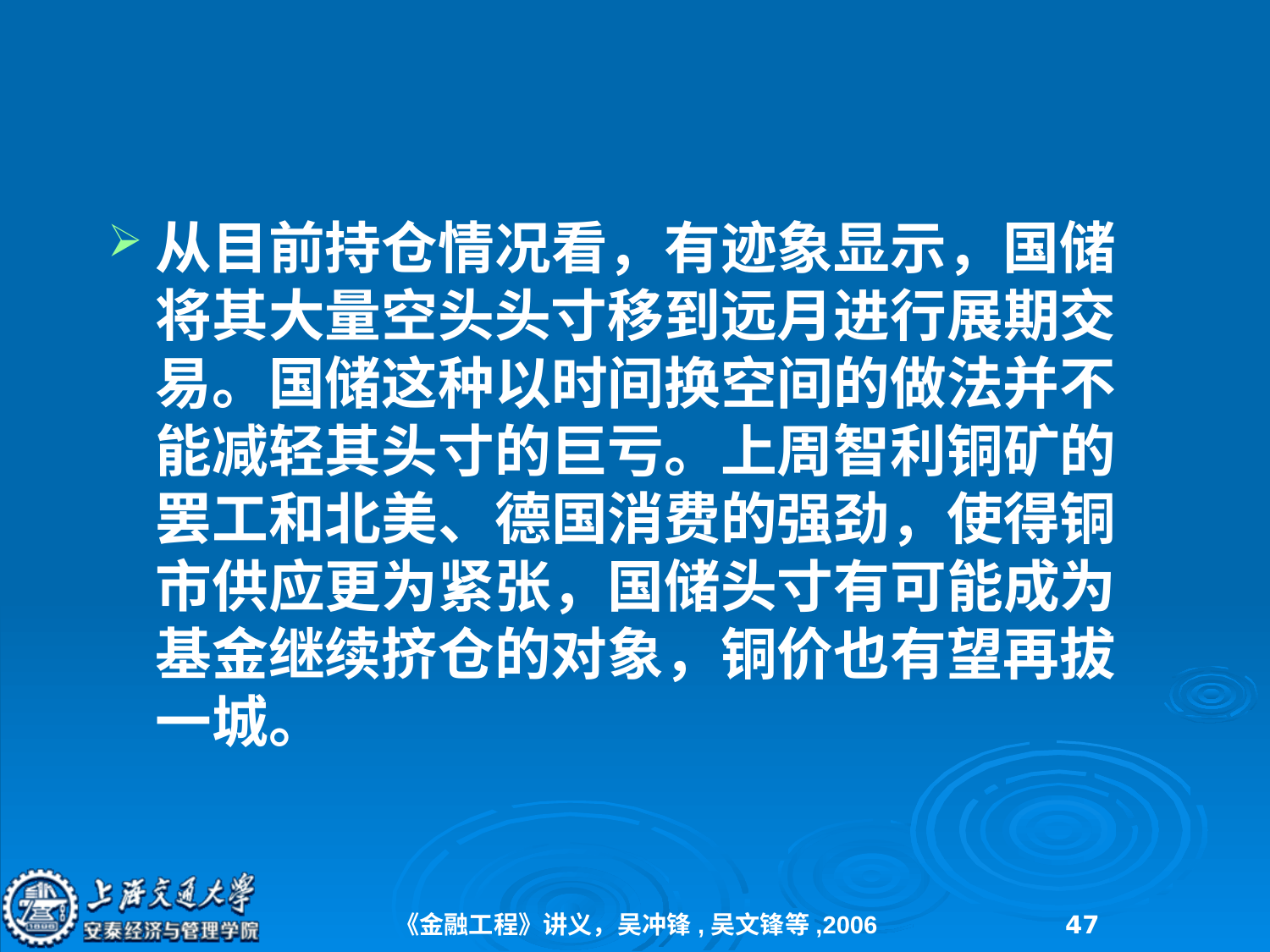

#
从目前持仓情况看，有迹象显示，国储将其大量空头头寸移到远月进行展期交易。国储这种以时间换空间的做法并不能减轻其头寸的巨亏。上周智利铜矿的罢工和北美、德国消费的强劲，使得铜市供应更为紧张，国储头寸有可能成为基金继续挤仓的对象，铜价也有望再拔一城。